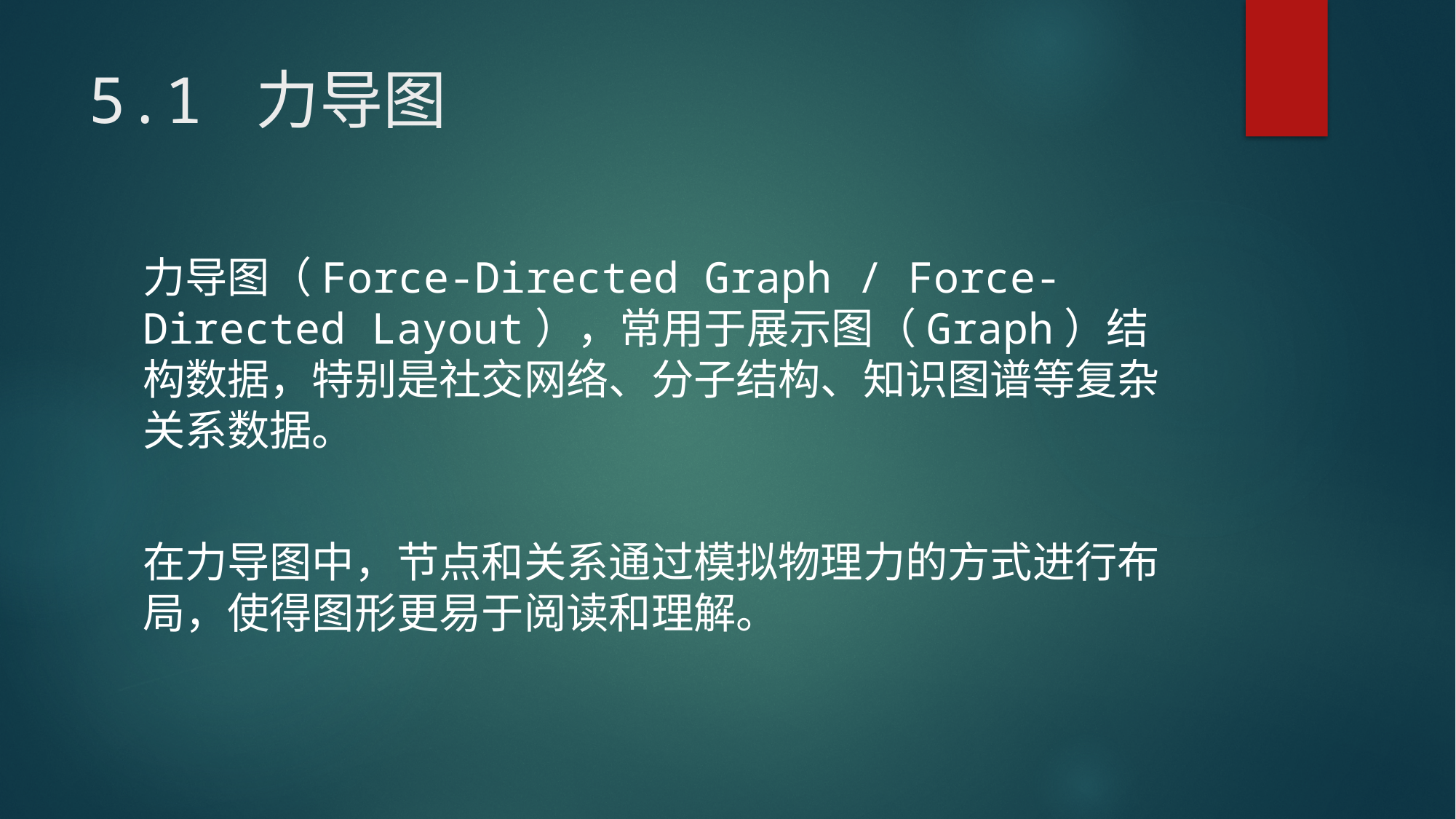

# 5.1 力导图
力导图（Force-Directed Graph / Force-Directed Layout），常用于展示图（Graph）结构数据，特别是社交网络、分子结构、知识图谱等复杂关系数据。

在力导图中，节点和关系通过模拟物理力的方式进行布局，使得图形更易于阅读和理解。